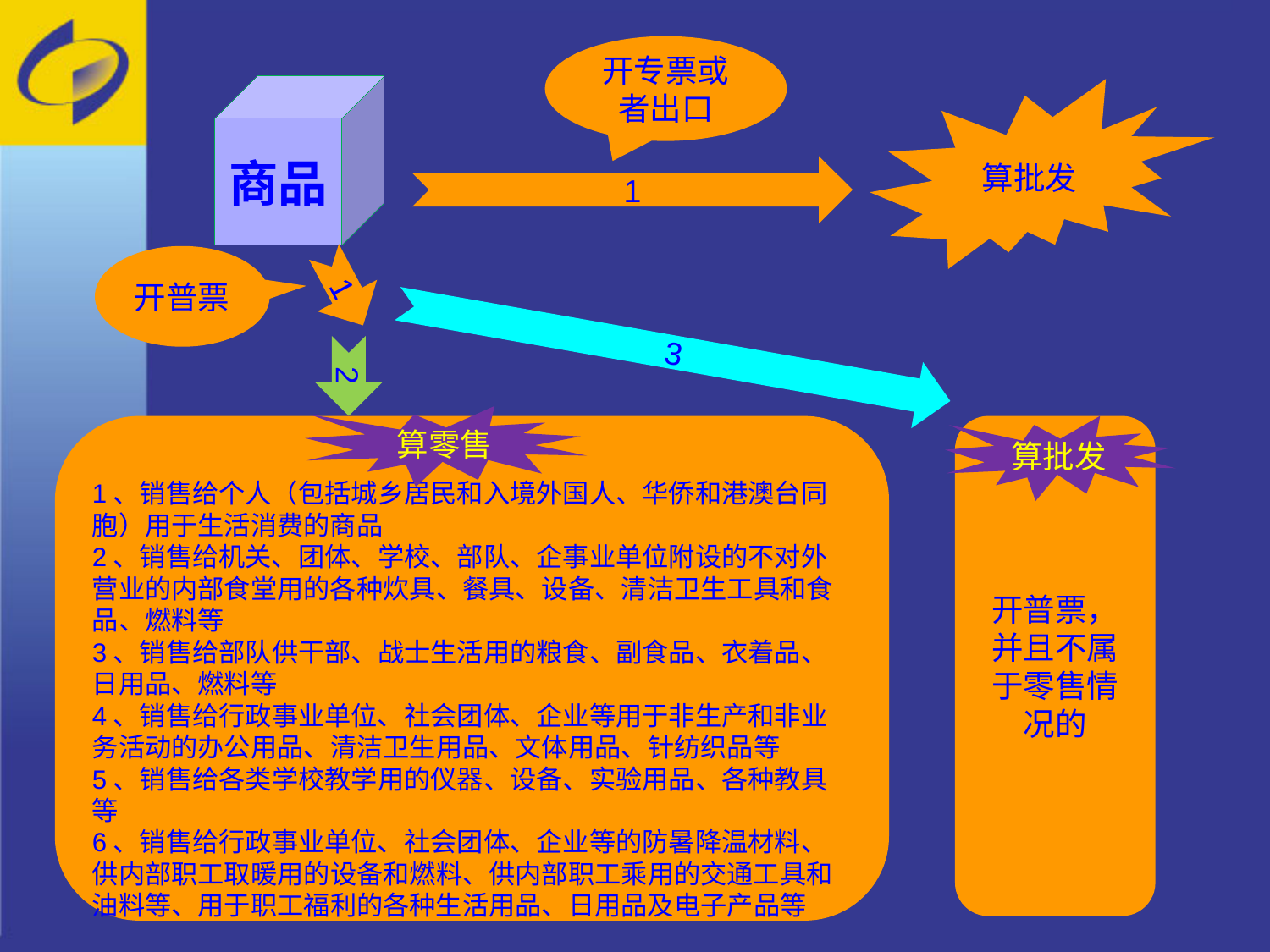

开专票或者出口
商品
算批发
1
开普票
1
3
2
算零售
算批发
开普票，并且不属于零售情况的

1、销售给个人（包括城乡居民和入境外国人、华侨和港澳台同胞）用于生活消费的商品
2、销售给机关、团体、学校、部队、企事业单位附设的不对外营业的内部食堂用的各种炊具、餐具、设备、清洁卫生工具和食品、燃料等
3、销售给部队供干部、战士生活用的粮食、副食品、衣着品、日用品、燃料等
4、销售给行政事业单位、社会团体、企业等用于非生产和非业务活动的办公用品、清洁卫生用品、文体用品、针纺织品等
5、销售给各类学校教学用的仪器、设备、实验用品、各种教具等
6、销售给行政事业单位、社会团体、企业等的防暑降温材料、供内部职工取暖用的设备和燃料、供内部职工乘用的交通工具和油料等、用于职工福利的各种生活用品、日用品及电子产品等